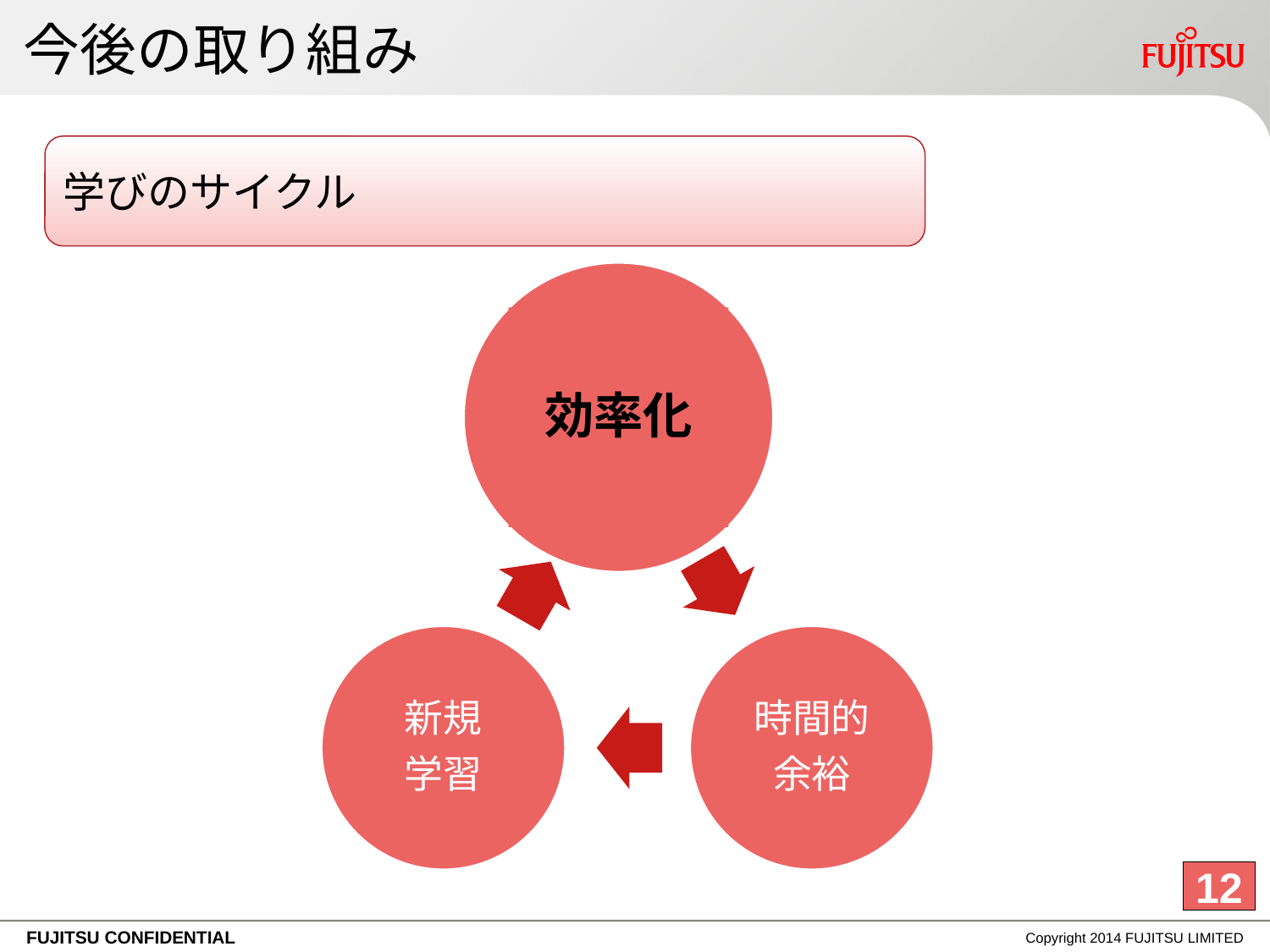

# 今後の取り組み

学びのサイクル

効率化

効率化

新規
学習

時間的
余裕

12
Copyright 2014 FUJITSU LIMITED